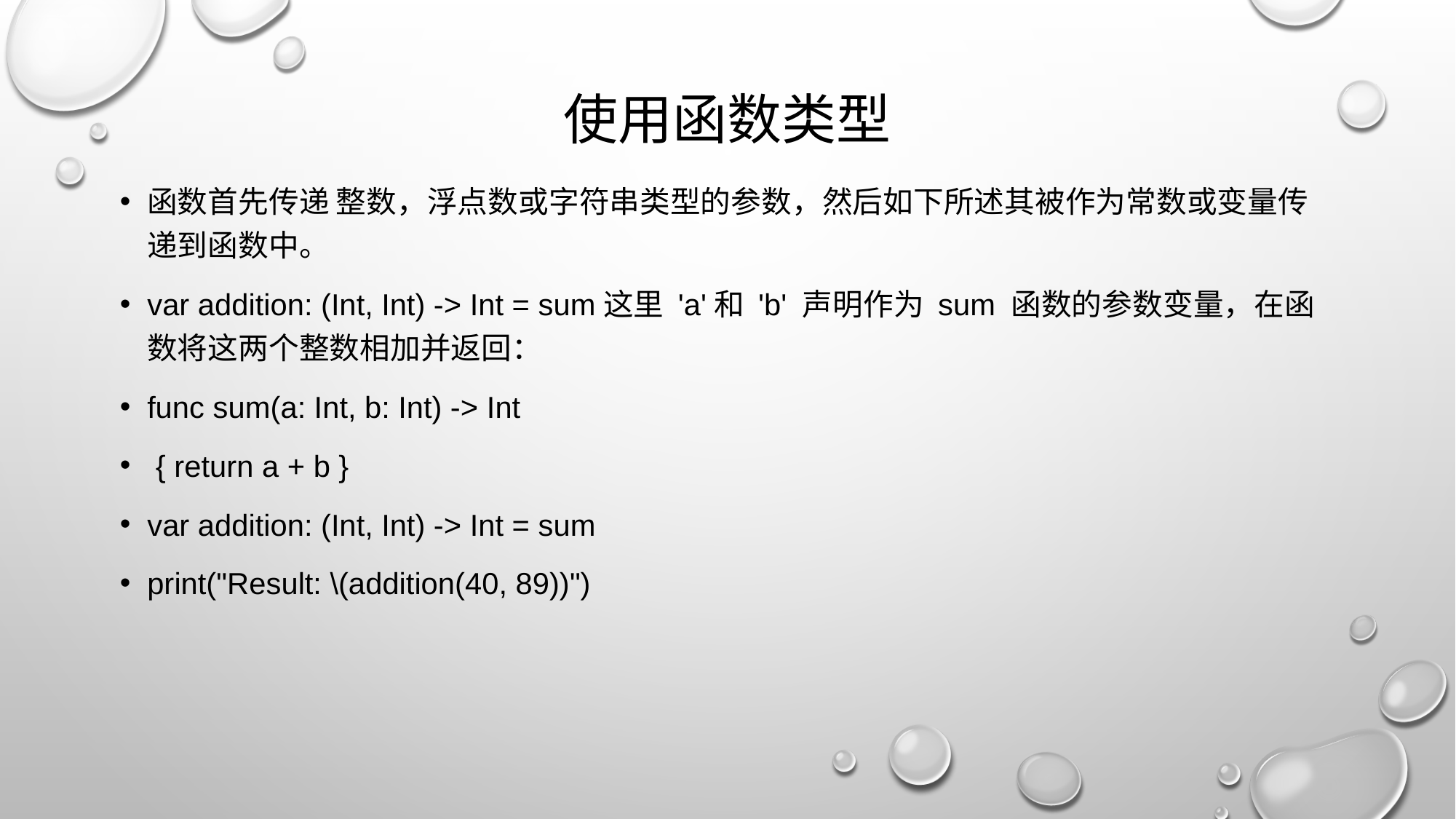

# 使用函数类型
函数首先传递 整数，浮点数或字符串类型的参数，然后如下所述其被作为常数或变量传递到函数中。
var addition: (Int, Int) -> Int = sum这里 'a'和 'b' 声明作为 sum 函数的参数变量，在函数将这两个整数相加并返回：
func sum(a: Int, b: Int) -> Int
 { return a + b }
var addition: (Int, Int) -> Int = sum
print("Result: \(addition(40, 89))")